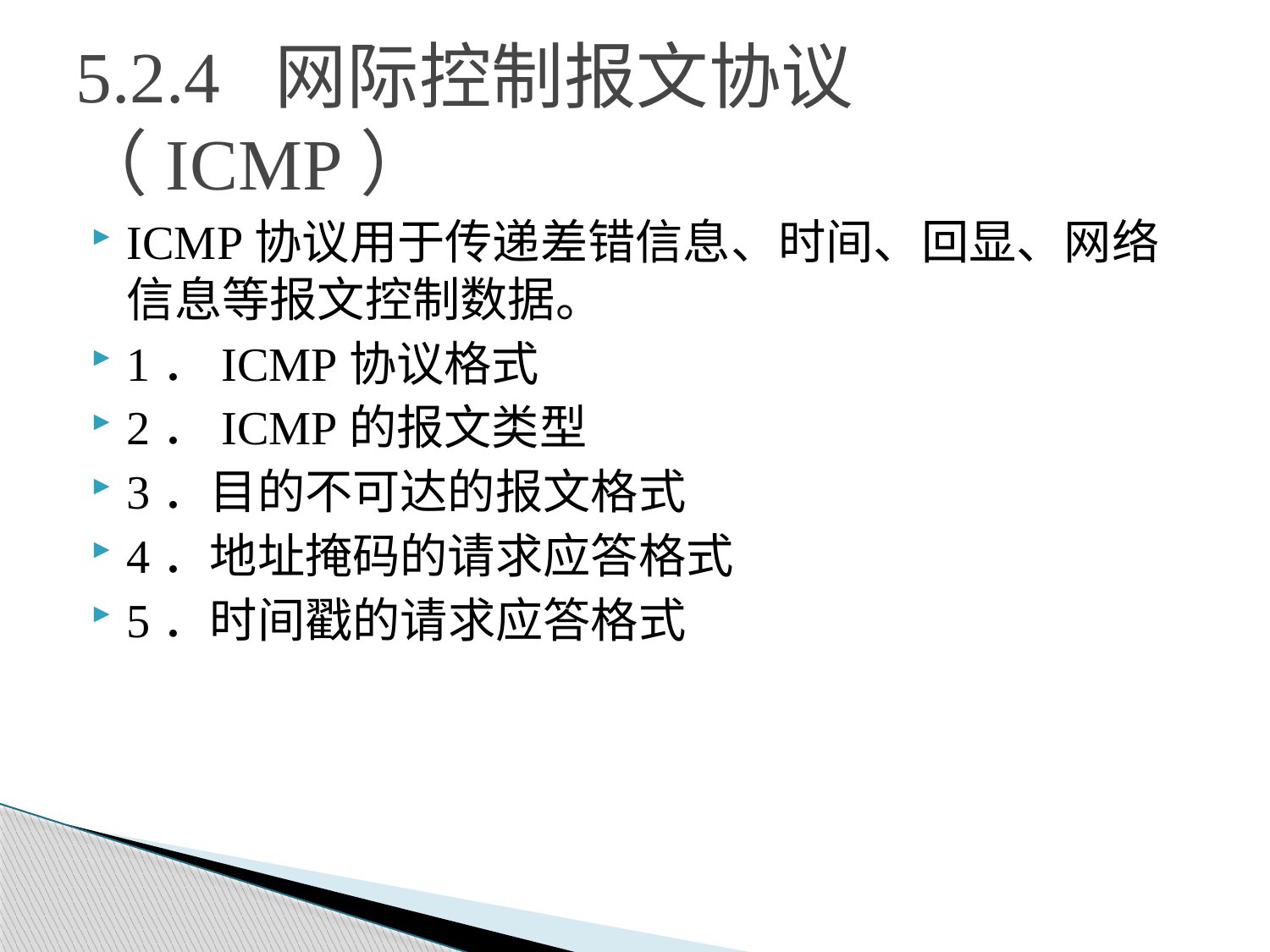

# 5.2.4  网际控制报文协议（ICMP）
ICMP协议用于传递差错信息、时间、回显、网络信息等报文控制数据。
1．ICMP协议格式
2．ICMP的报文类型
3．目的不可达的报文格式
4．地址掩码的请求应答格式
5．时间戳的请求应答格式